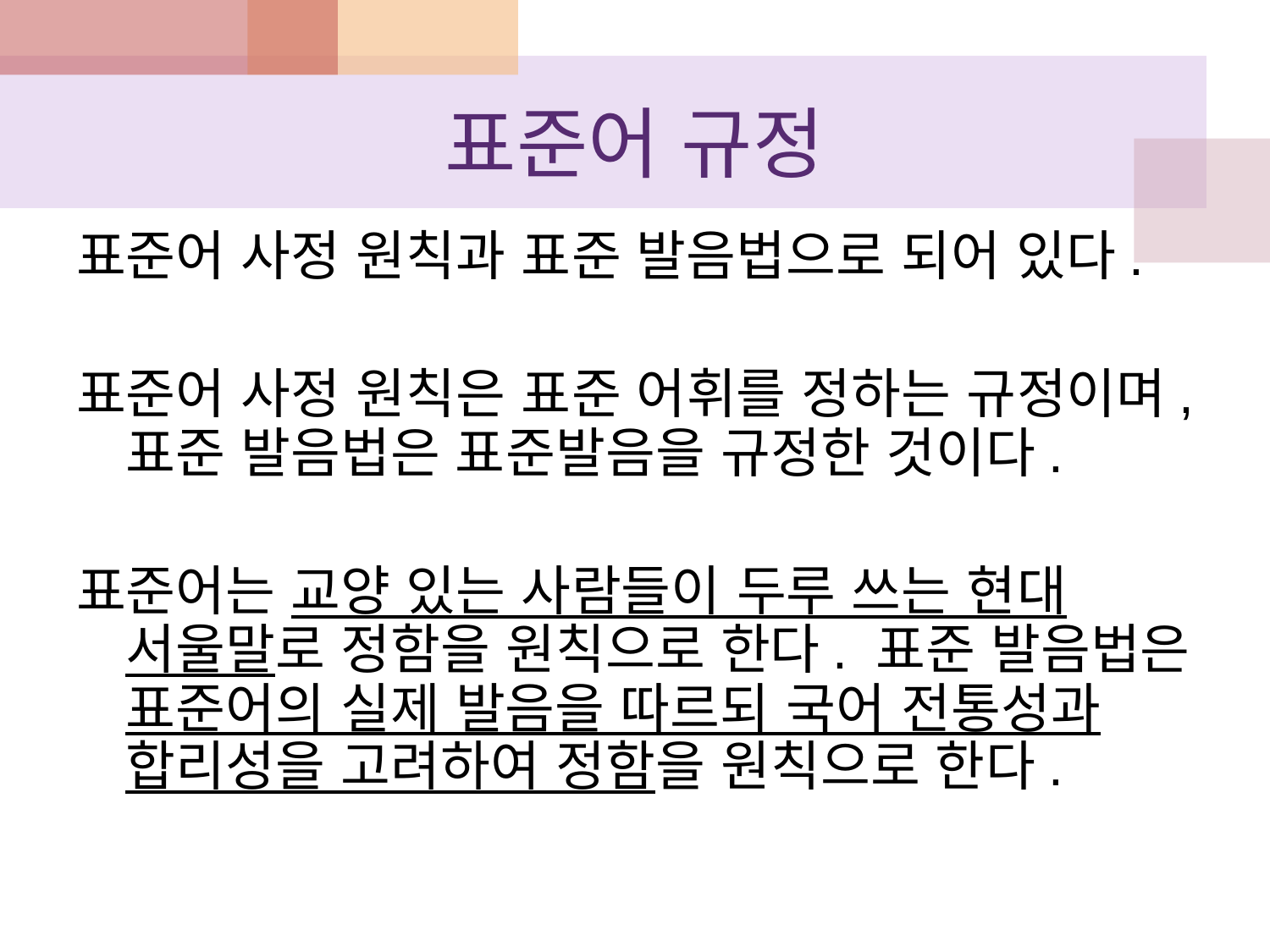

# 표준어 규정
표준어 사정 원칙과 표준 발음법으로 되어 있다.

표준어 사정 원칙은 표준 어휘를 정하는 규정이며, 표준 발음법은 표준발음을 규정한 것이다.

표준어는 교양 있는 사람들이 두루 쓰는 현대 서울말로 정함을 원칙으로 한다. 표준 발음법은 표준어의 실제 발음을 따르되 국어 전통성과 합리성을 고려하여 정함을 원칙으로 한다.